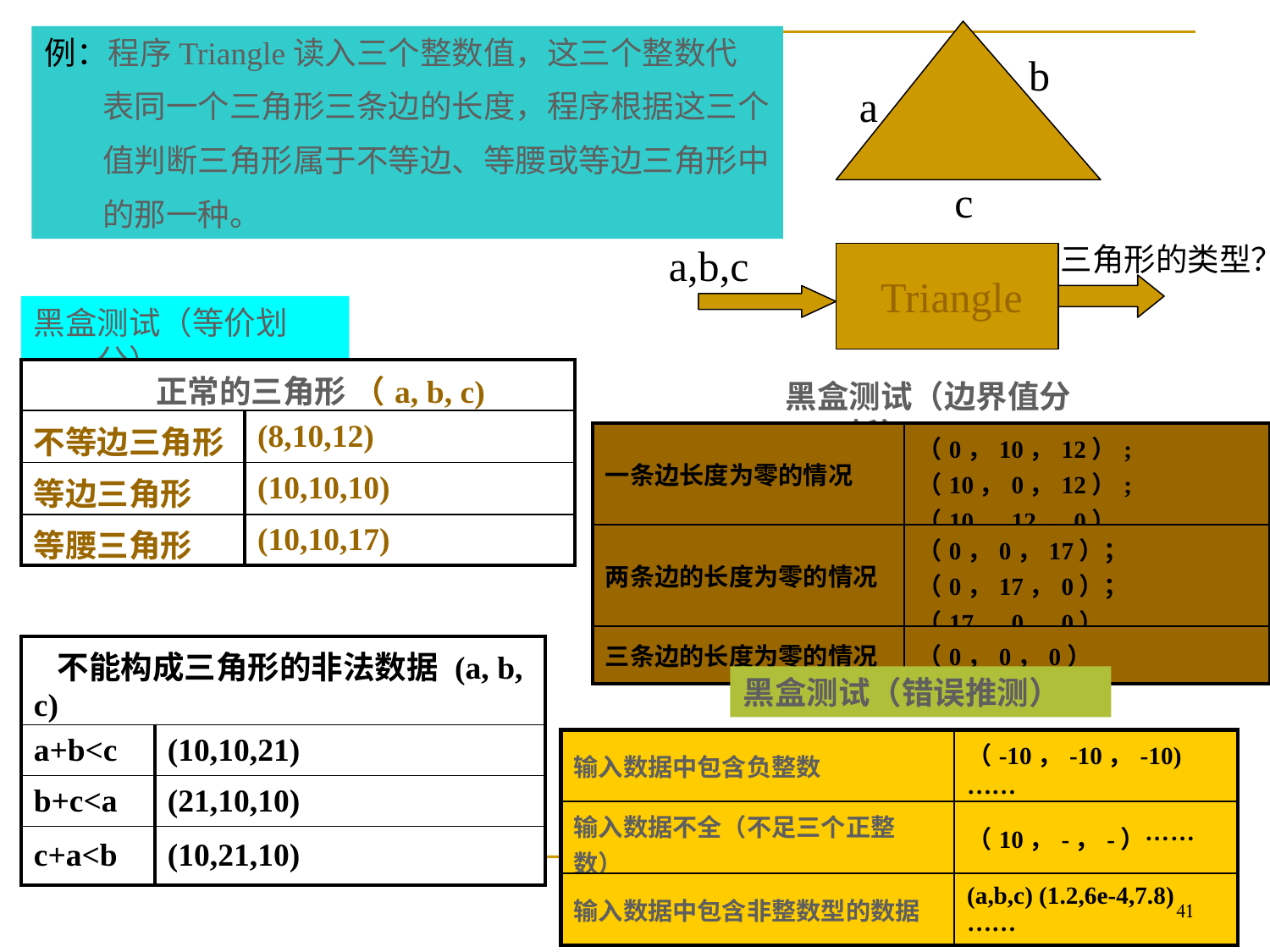

b
a
c
a,b,c
三角形的类型？

Triangle

例：程序Triangle读入三个整数值，这三个整数代
       表同一个三角形三条边的长度，程序根据这三个
       值判断三角形属于不等边、等腰或等边三角形中
       的那一种。
黑盒测试（等价划分）
| 正常的三角形 （a, b, c) |  |
| --- | --- |
| 不等边三角形 | (8,10,12) |
| 等边三角形 | (10,10,10) |
| 等腰三角形 | (10,10,17) |
黑盒测试（边界值分析）
| 一条边长度为零的情况 | （0，10，12）;（10，0，12）; （10，12，0） |
| --- | --- |
| 两条边的长度为零的情况 | （0，0，17）； （0，17，0）； （17，0，0） |
| 三条边的长度为零的情况 | （0，0，0） |
| 不能构成三角形的非法数据 (a, b, c) |  |
| --- | --- |
| a+b<c | (10,10,21) |
| b+c<a | (21,10,10) |
| c+a<b | (10,21,10) |
黑盒测试（错误推测）
| 输入数据中包含负整数 | （-10，-10，-10) …… |
| --- | --- |
| 输入数据不全（不足三个正整数） | （10，-，-）…… |
| 输入数据中包含非整数型的数据 | (a,b,c) (1.2,6e-4,7.8) …… |
41